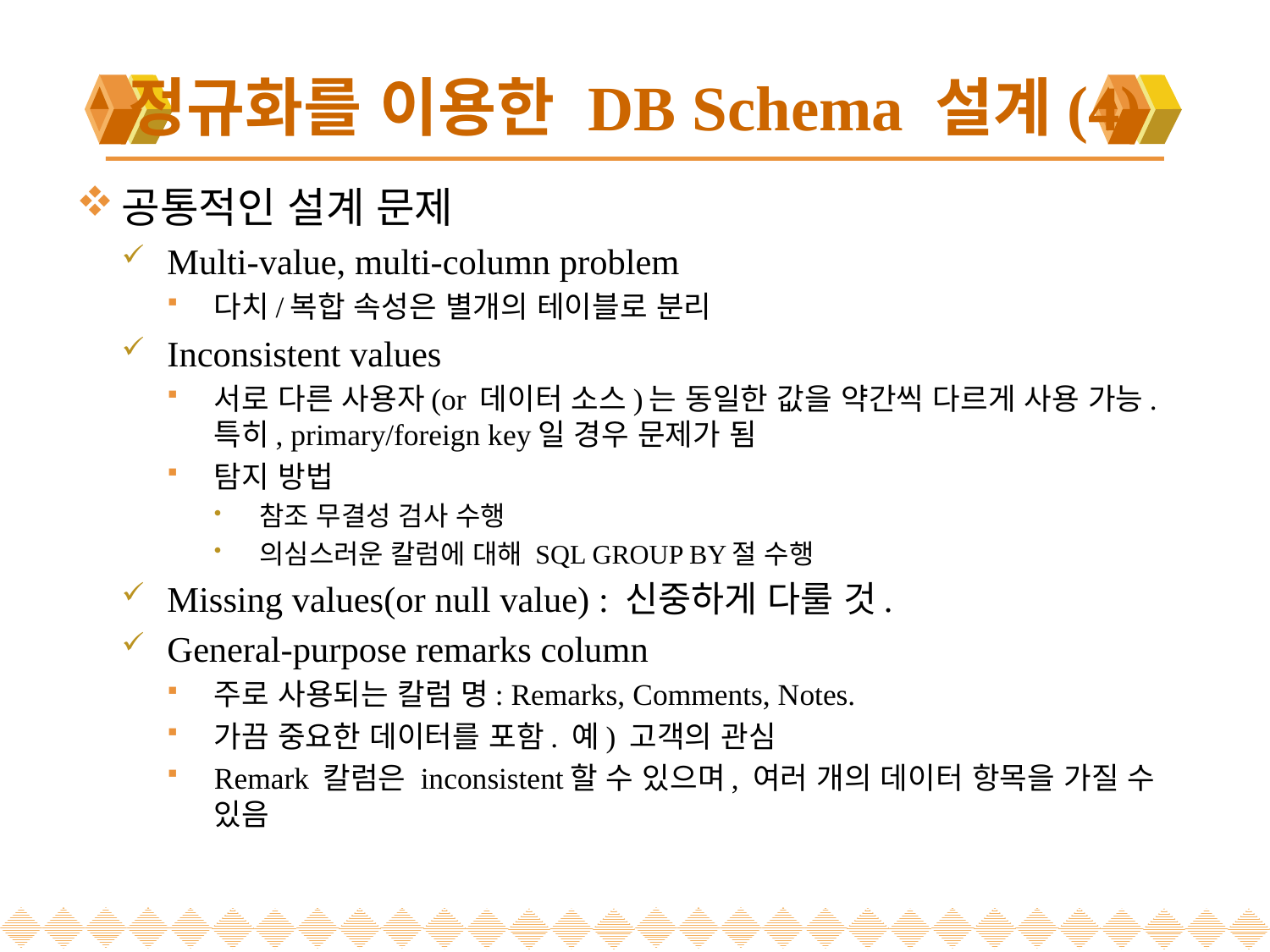

# 정규화를 이용한 DB Schema 설계(4)
공통적인 설계 문제
Multi-value, multi-column problem
다치/복합 속성은 별개의 테이블로 분리
Inconsistent values
서로 다른 사용자(or 데이터 소스)는 동일한 값을 약간씩 다르게 사용 가능. 특히, primary/foreign key일 경우 문제가 됨
탐지 방법
참조 무결성 검사 수행
의심스러운 칼럼에 대해 SQL GROUP BY절 수행
Missing values(or null value) : 신중하게 다룰 것.
General-purpose remarks column
주로 사용되는 칼럼 명: Remarks, Comments, Notes.
가끔 중요한 데이터를 포함. 예) 고객의 관심
Remark 칼럼은 inconsistent할 수 있으며, 여러 개의 데이터 항목을 가질 수 있음